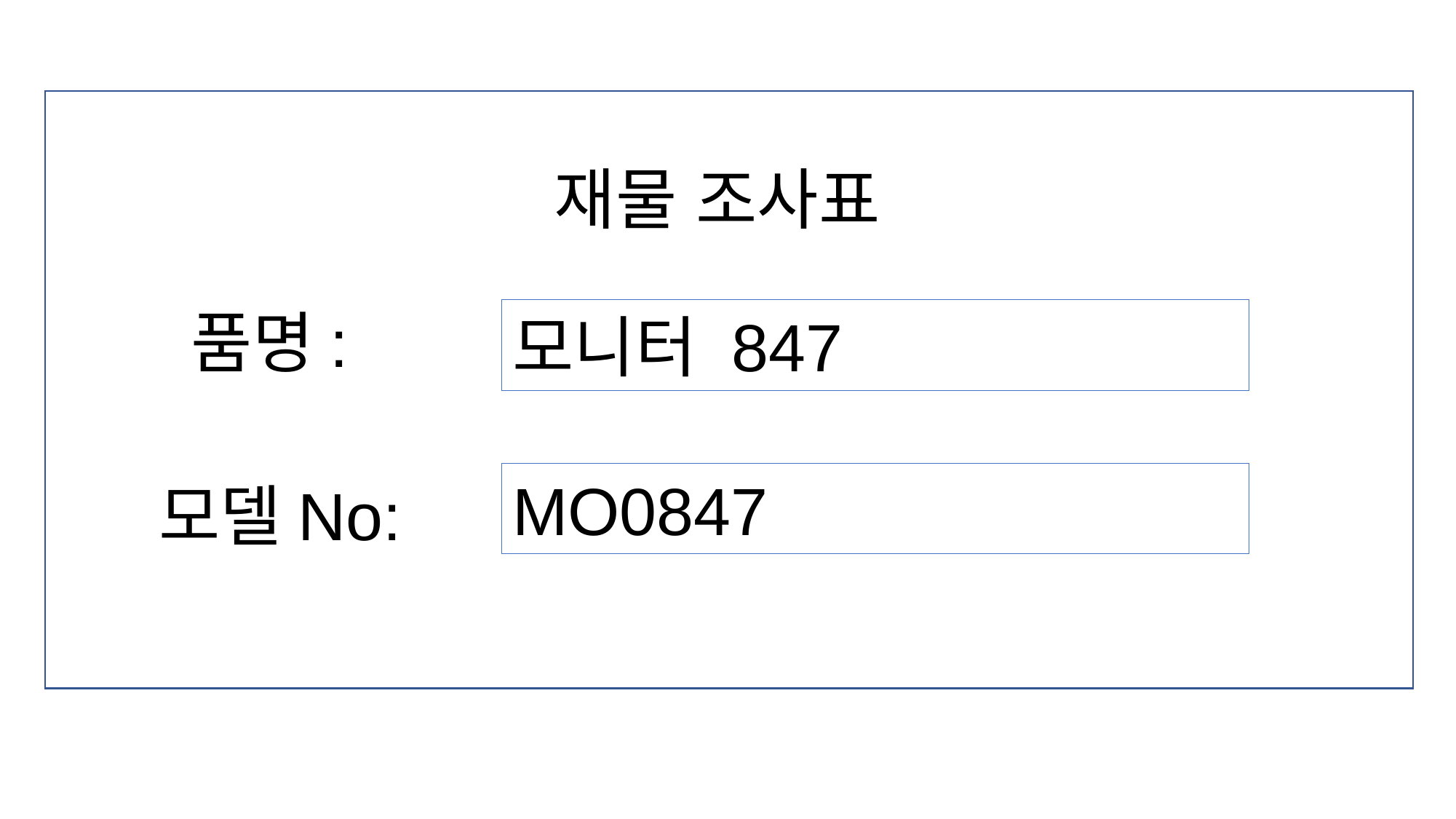

재물 조사표
품명:
모니터 847
MO0847
모델No: